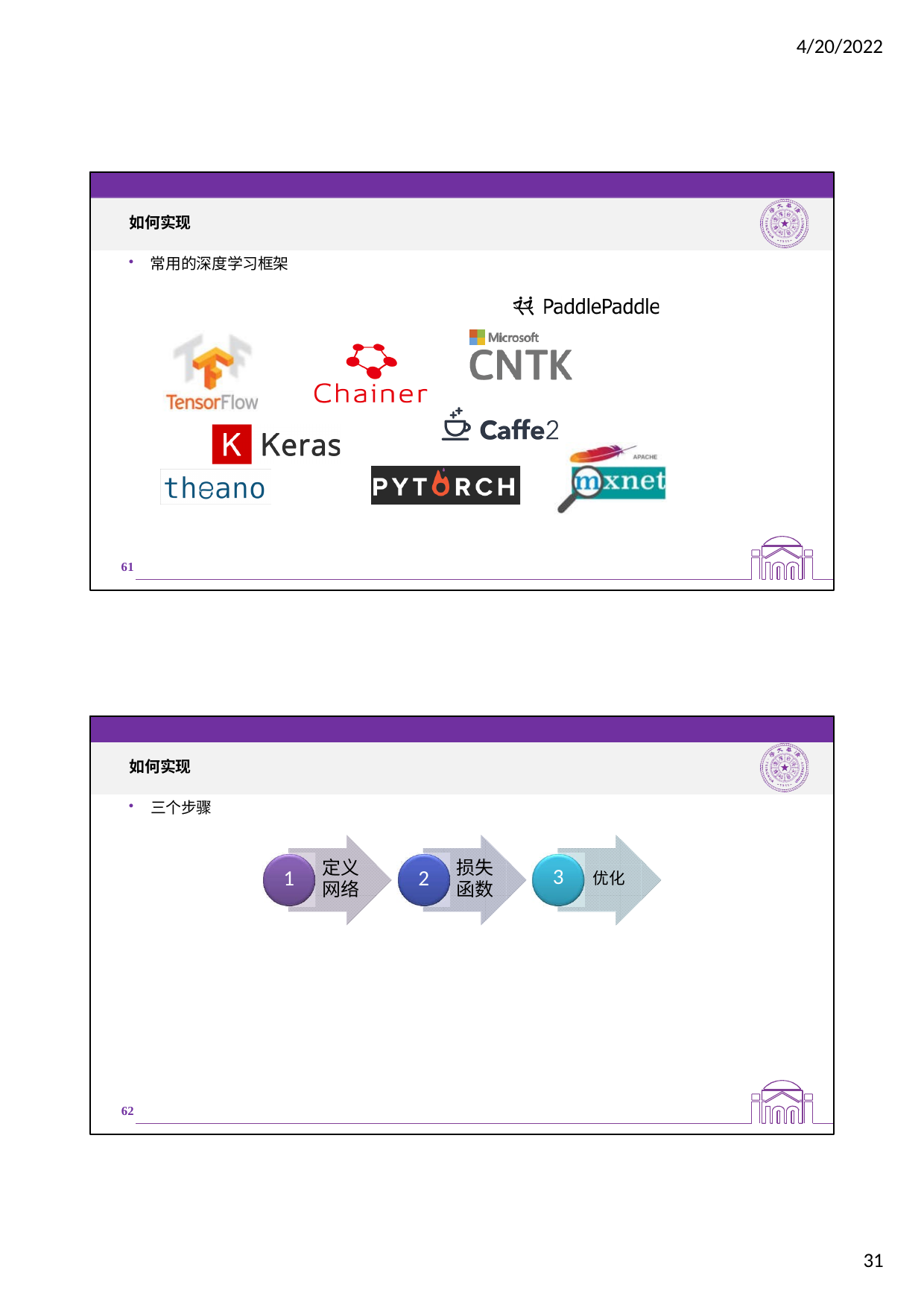

4/20/2022

如何实现

常用的深度学习框架

61

如何实现

三个步骤

定义 网络
损失 函数
1
2
3	优化

62

31